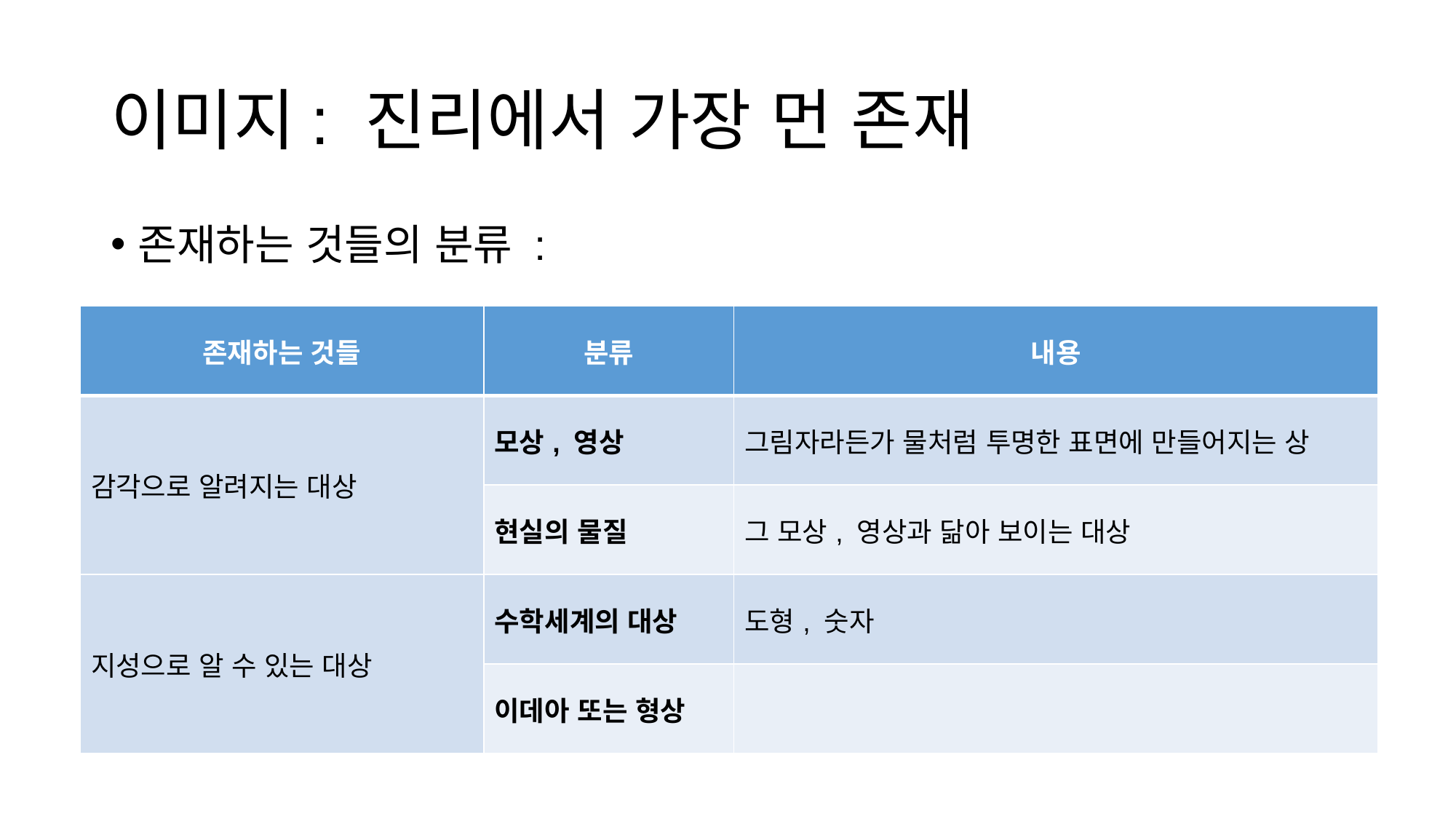

# 이미지: 진리에서 가장 먼 존재
존재하는 것들의 분류 :
| 존재하는 것들 | 분류 | 내용 |
| --- | --- | --- |
| 감각으로 알려지는 대상 | 모상, 영상 | 그림자라든가 물처럼 투명한 표면에 만들어지는 상 |
|  | 현실의 물질 | 그 모상, 영상과 닮아 보이는 대상 |
| 지성으로 알 수 있는 대상 | 수학세계의 대상 | 도형, 숫자 |
|  | 이데아 또는 형상 |  |